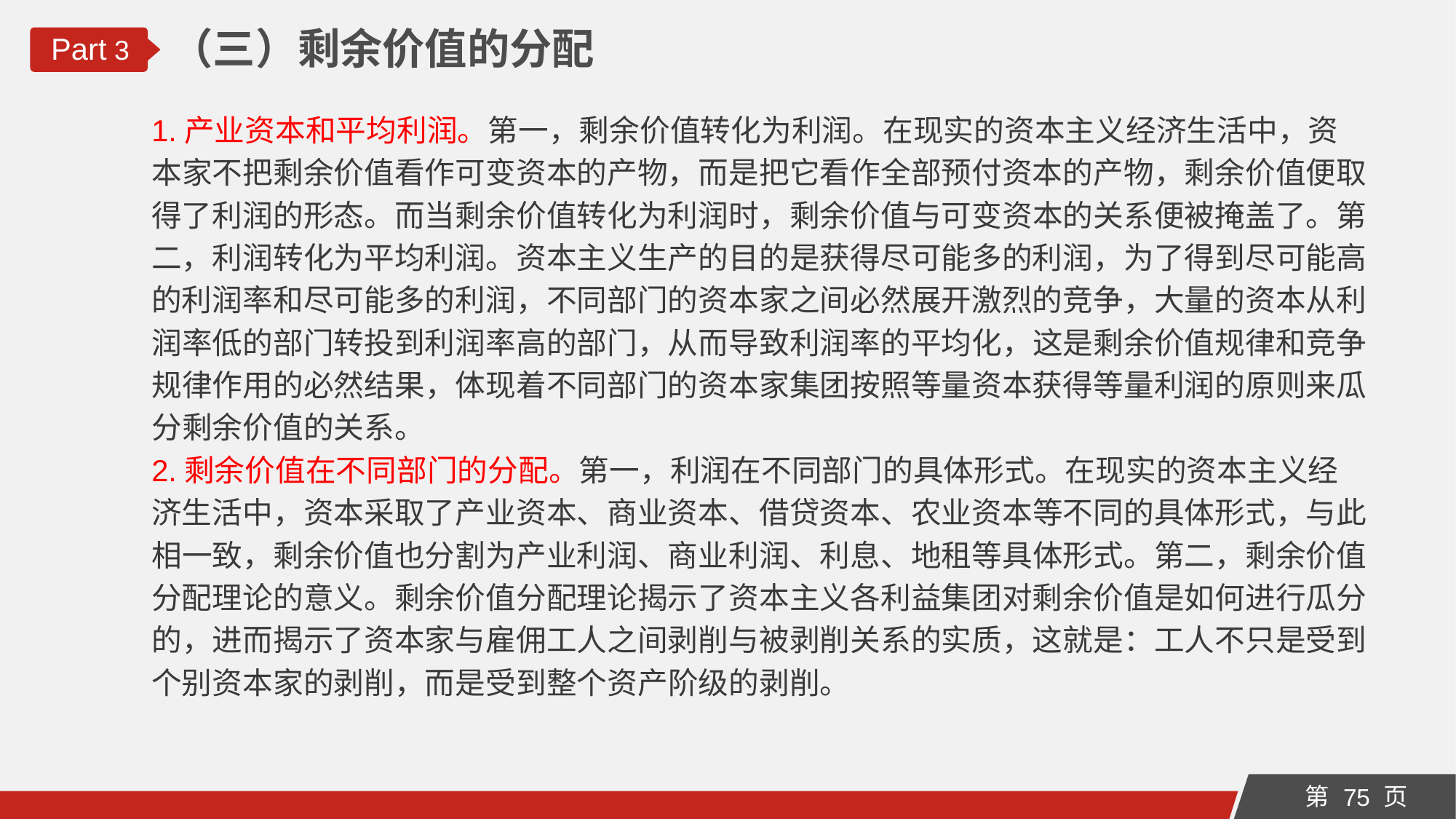

（三）剩余价值的分配
Part 3

1.产业资本和平均利润。第一，剩余价值转化为利润。在现实的资本主义经济生活中，资本家不把剩余价值看作可变资本的产物，而是把它看作全部预付资本的产物，剩余价值便取得了利润的形态。而当剩余价值转化为利润时，剩余价值与可变资本的关系便被掩盖了。第二，利润转化为平均利润。资本主义生产的目的是获得尽可能多的利润，为了得到尽可能高的利润率和尽可能多的利润，不同部门的资本家之间必然展开激烈的竞争，大量的资本从利润率低的部门转投到利润率高的部门，从而导致利润率的平均化，这是剩余价值规律和竞争规律作用的必然结果，体现着不同部门的资本家集团按照等量资本获得等量利润的原则来瓜分剩余价值的关系。
2.剩余价值在不同部门的分配。第一，利润在不同部门的具体形式。在现实的资本主义经济生活中，资本采取了产业资本、商业资本、借贷资本、农业资本等不同的具体形式，与此相一致，剩余价值也分割为产业利润、商业利润、利息、地租等具体形式。第二，剩余价值分配理论的意义。剩余价值分配理论揭示了资本主义各利益集团对剩余价值是如何进行瓜分的，进而揭示了资本家与雇佣工人之间剥削与被剥削关系的实质，这就是：工人不只是受到个别资本家的剥削，而是受到整个资产阶级的剥削。